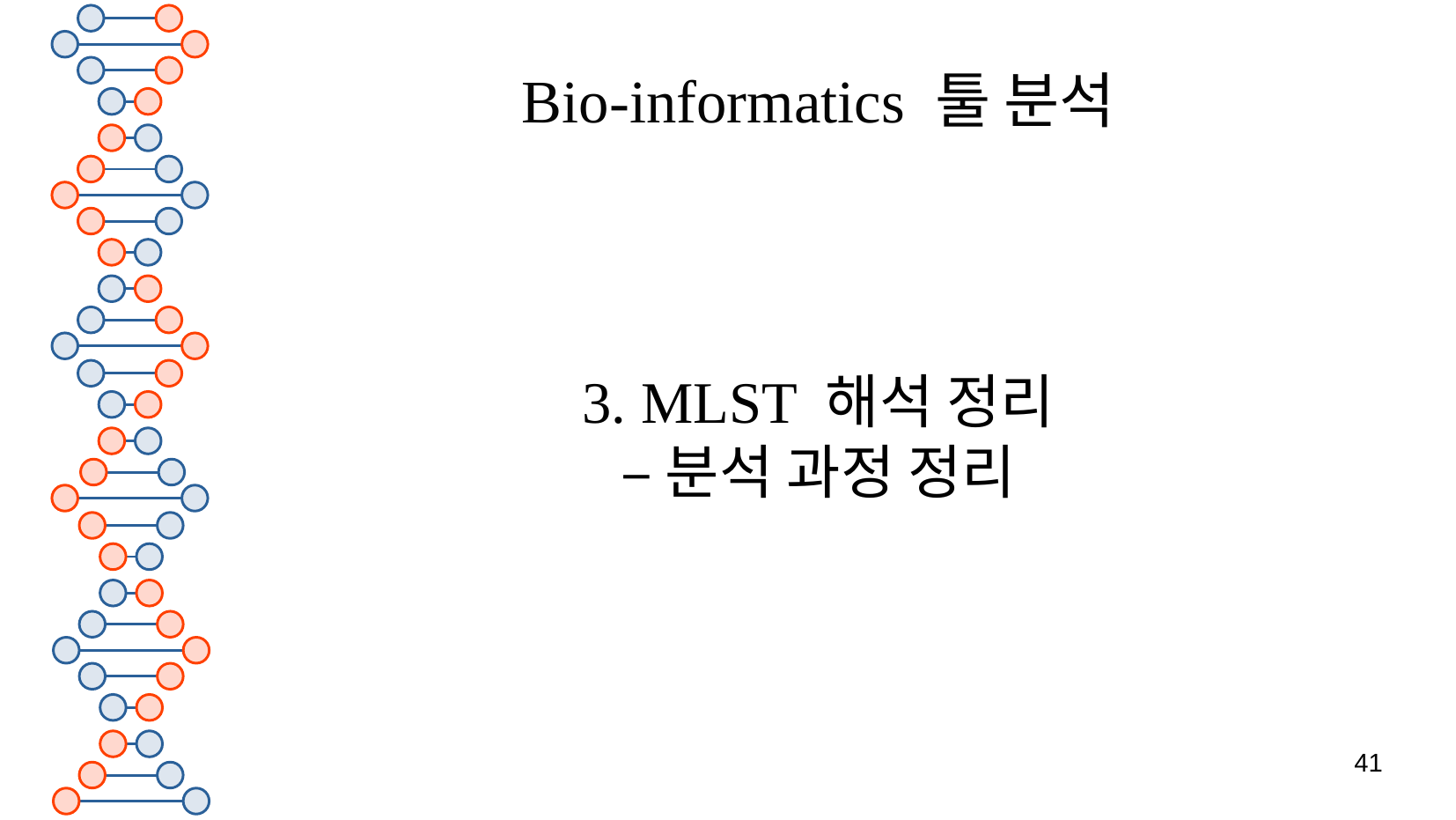

# Bio-informatics 툴 분석
3. MLST 해석 정리
– 분석 과정 정리
41